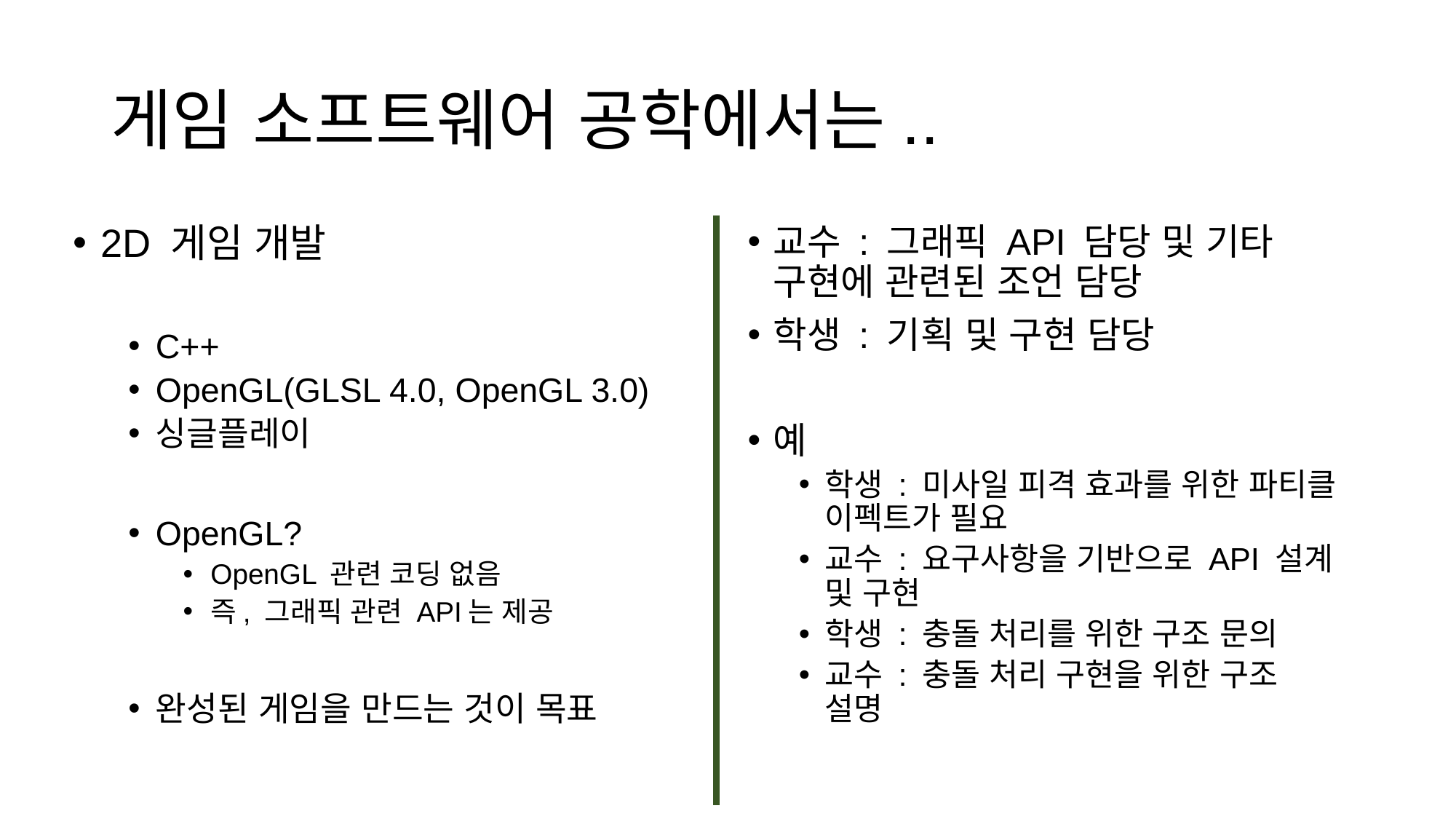

# 게임 소프트웨어 공학에서는..
2D 게임 개발

C++
OpenGL(GLSL 4.0, OpenGL 3.0)
싱글플레이

OpenGL?
OpenGL 관련 코딩 없음
즉, 그래픽 관련 API는 제공

완성된 게임을 만드는 것이 목표
교수 : 그래픽 API 담당 및 기타 구현에 관련된 조언 담당
학생 : 기획 및 구현 담당

예
학생 : 미사일 피격 효과를 위한 파티클 이펙트가 필요
교수 : 요구사항을 기반으로 API 설계 및 구현
학생 : 충돌 처리를 위한 구조 문의
교수 : 충돌 처리 구현을 위한 구조 설명